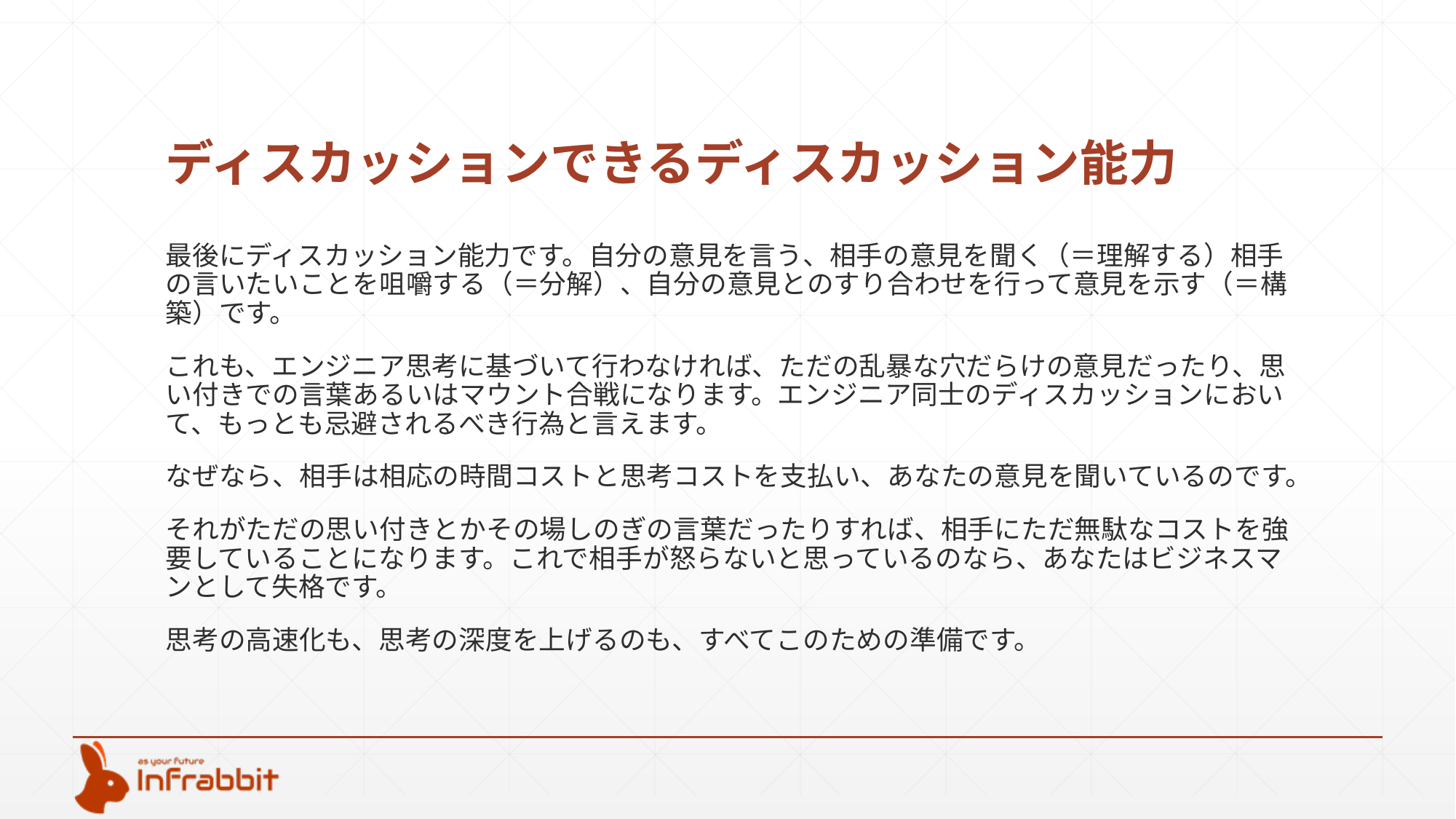

# ディスカッションできるディスカッション能力
最後にディスカッション能力です。自分の意見を言う、相手の意見を聞く（＝理解する）相手の言いたいことを咀嚼する（＝分解）、自分の意見とのすり合わせを行って意見を示す（＝構築）です。
これも、エンジニア思考に基づいて行わなければ、ただの乱暴な穴だらけの意見だったり、思い付きでの言葉あるいはマウント合戦になります。エンジニア同士のディスカッションにおいて、もっとも忌避されるべき行為と言えます。
なぜなら、相手は相応の時間コストと思考コストを支払い、あなたの意見を聞いているのです。
それがただの思い付きとかその場しのぎの言葉だったりすれば、相手にただ無駄なコストを強要していることになります。これで相手が怒らないと思っているのなら、あなたはビジネスマンとして失格です。
思考の高速化も、思考の深度を上げるのも、すべてこのための準備です。